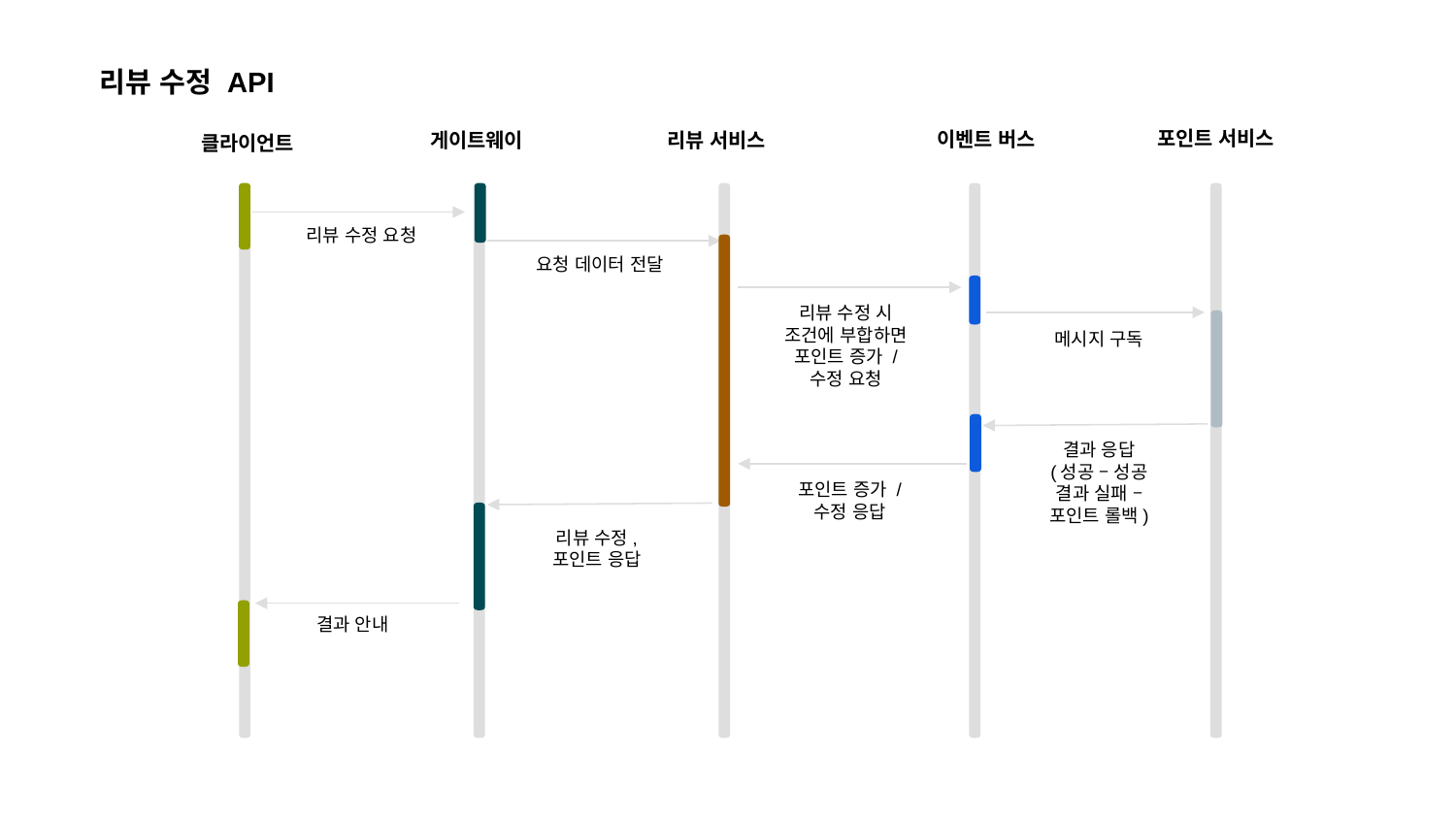

리뷰 수정 API
포인트 서비스
이벤트 버스
게이트웨이
리뷰 서비스
클라이언트

리뷰 수정 요청

요청 데이터 전달

리뷰 수정 시 조건에 부합하면 포인트 증가 / 수정 요청

메시지 구독

결과 응답
(성공 – 성공 결과 실패 – 포인트 롤백)
포인트 증가 / 수정 응답

리뷰 수정, 포인트 응답

결과 안내